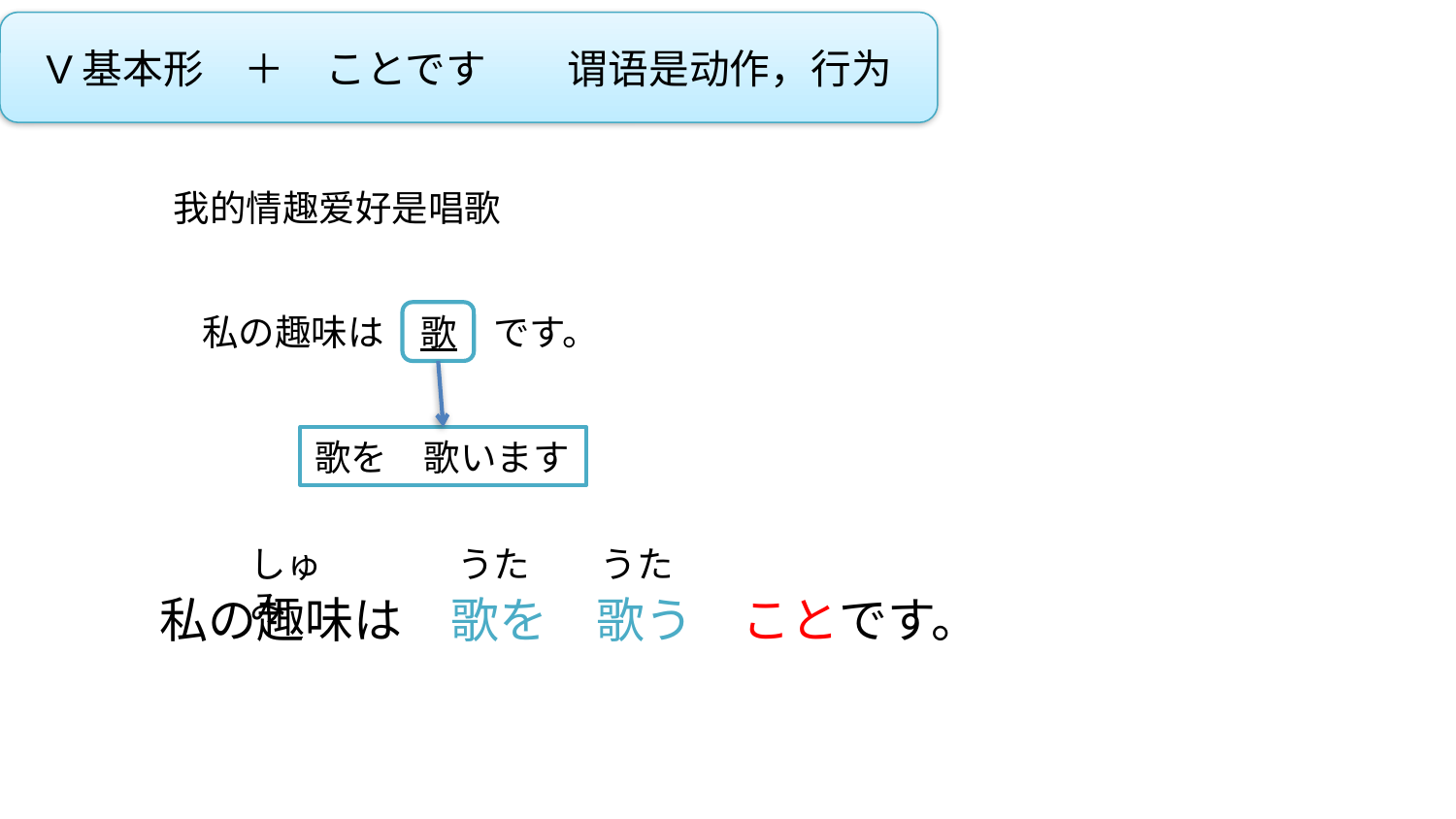

V基本形　＋　ことです　　谓语是动作，行为
我的情趣爱好是唱歌
私の趣味は　歌　です。

歌を　歌います
しゅみ
うた
うた
私の趣味は　歌を　歌う　ことです。